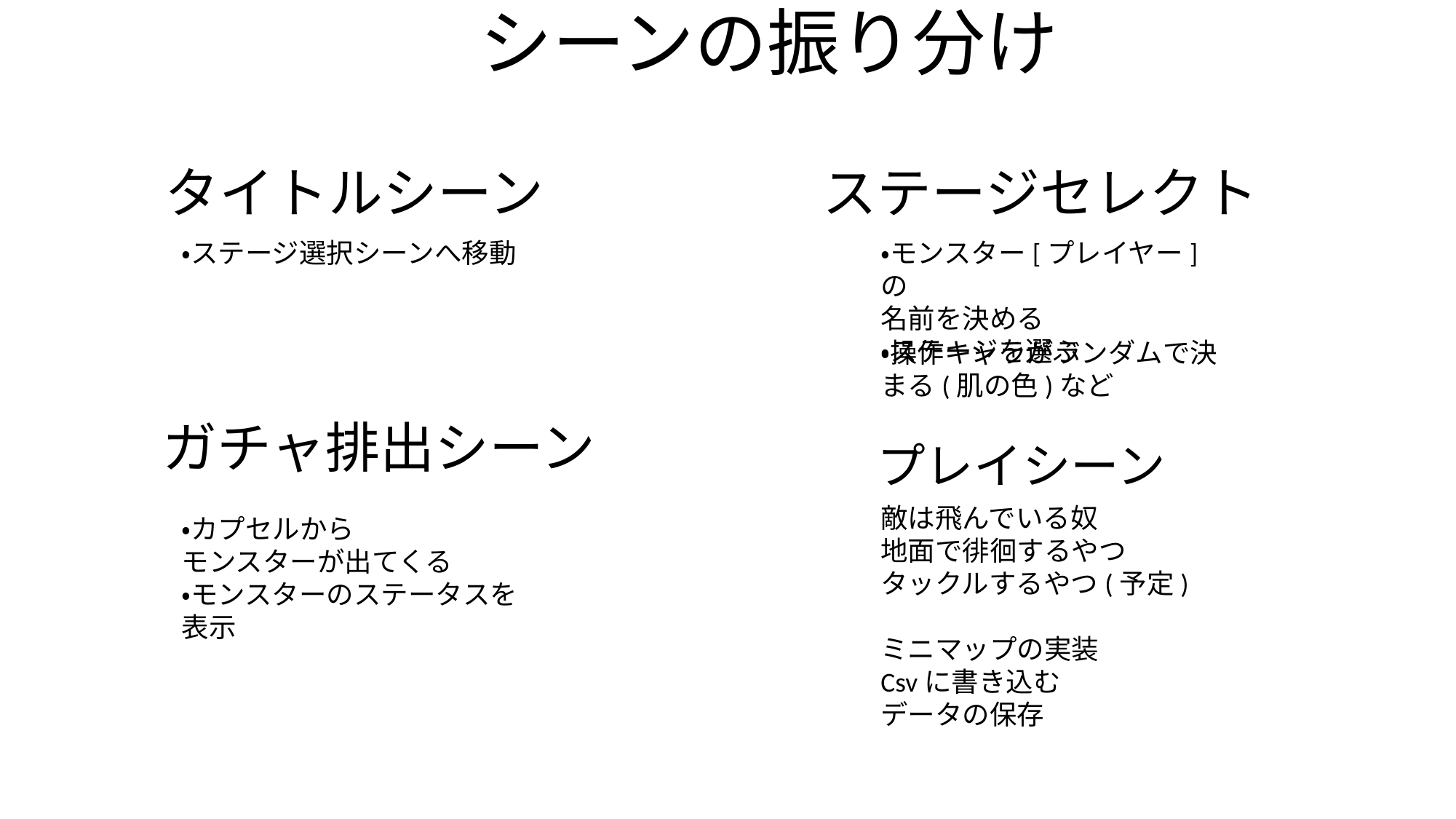

シーンの振り分け
タイトルシーン
ステージセレクト
・ステージ選択シーンへ移動
・モンスター[プレイヤー]の
名前を決める
・ステージを選ぶ
・操作キャラがランダムで決まる(肌の色)など
ガチャ排出シーン
プレイシーン
敵は飛んでいる奴
地面で徘徊するやつ
タックルするやつ(予定)

ミニマップの実装
Csvに書き込む
データの保存

・カプセルから
モンスターが出てくる
・モンスターのステータスを表示